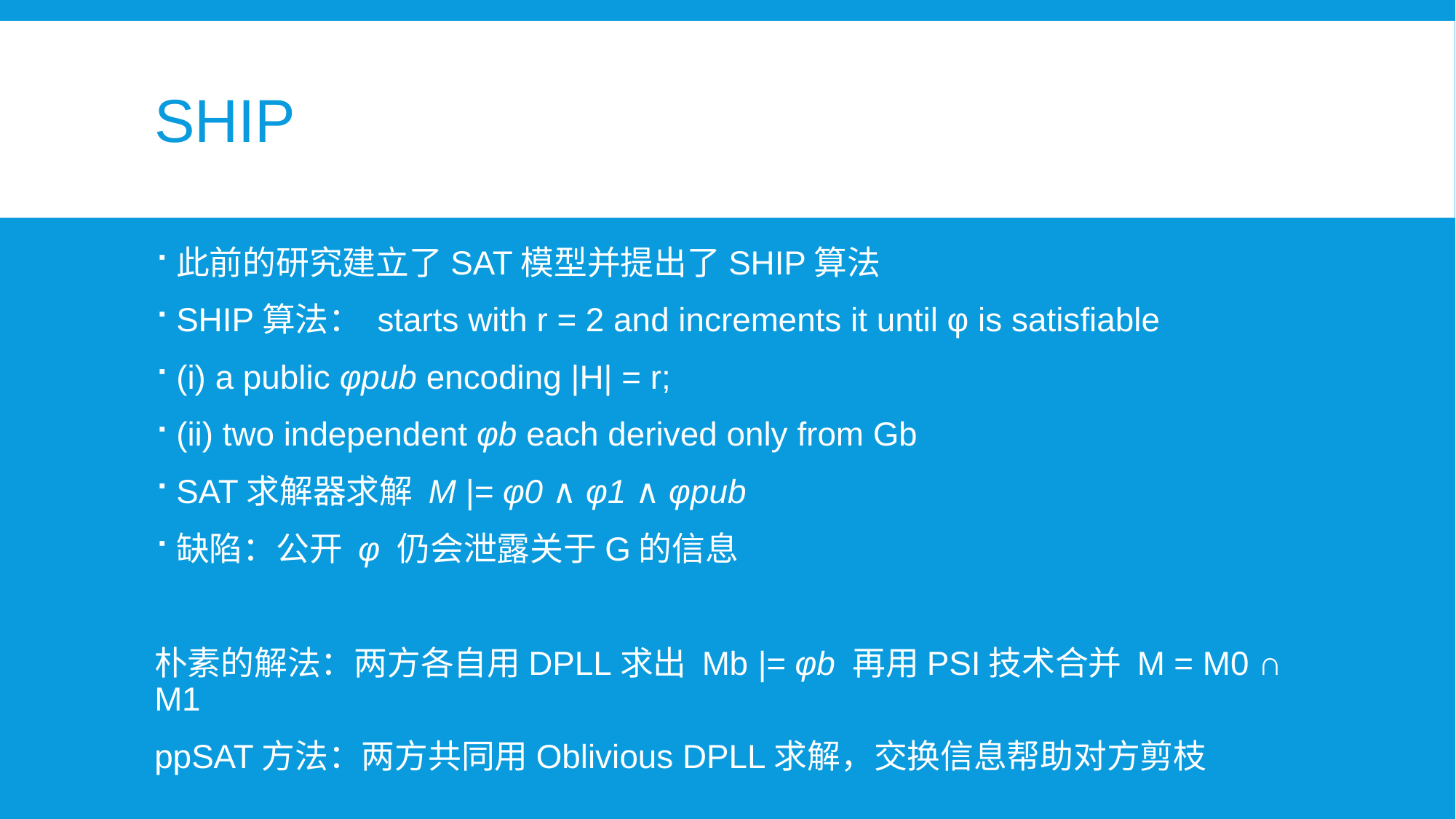

# SHIP
此前的研究建立了SAT模型并提出了SHIP算法
SHIP算法： starts with r = 2 and increments it until φ is satisfiable
(i) a public φpub encoding |H| = r;
(ii) two independent φb each derived only from Gb
SAT求解器求解 M |= φ0 ∧ φ1 ∧ φpub
缺陷：公开 φ 仍会泄露关于G的信息

朴素的解法：两方各自用DPLL求出 Mb |= φb 再用PSI技术合并 M = M0 ∩ M1
ppSAT方法：两方共同用Oblivious DPLL求解，交换信息帮助对方剪枝